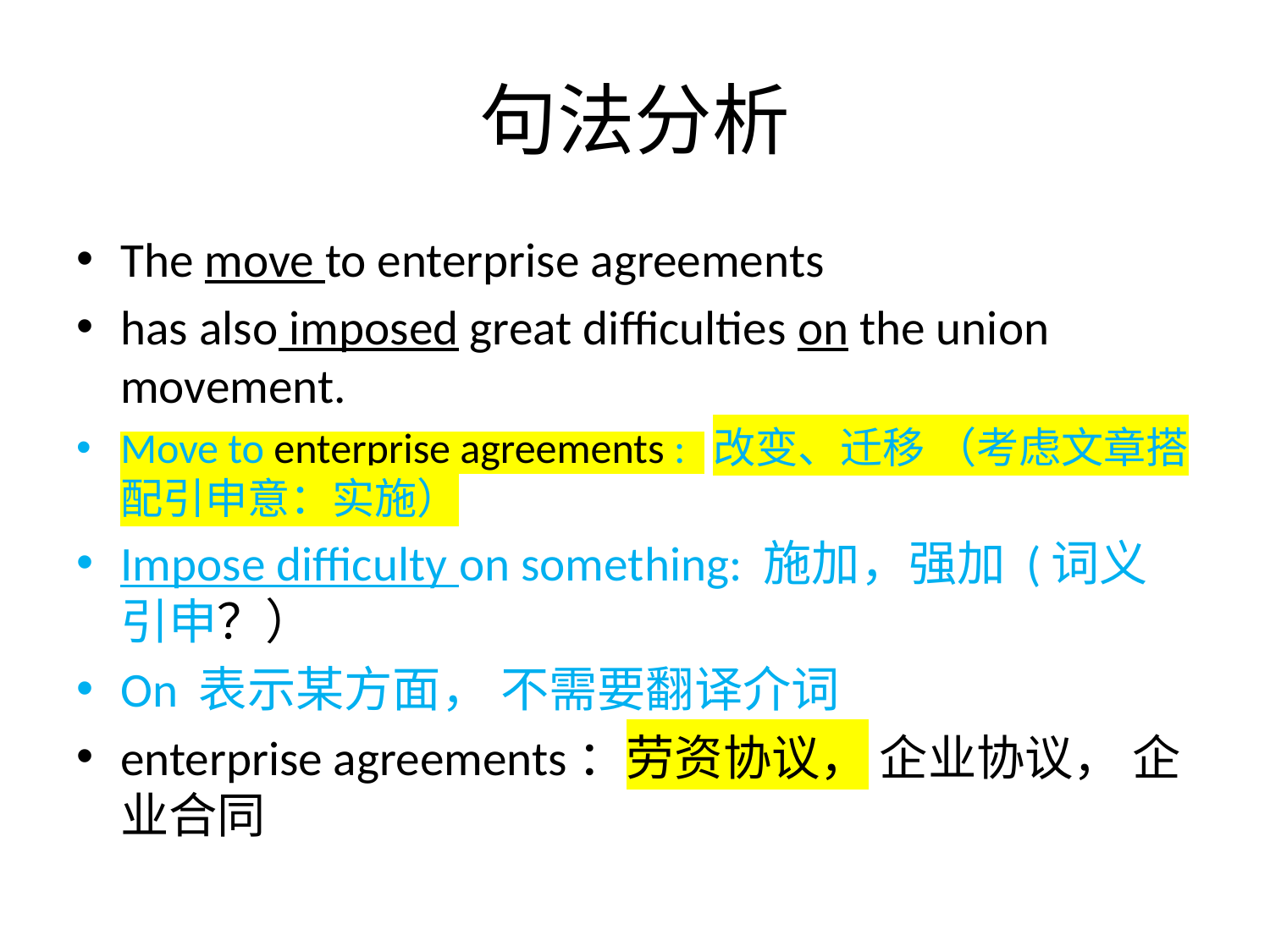

# 句法分析
The move to enterprise agreements
has also imposed great difficulties on the union movement.
Move to enterprise agreements :  改变、迁移 （考虑文章搭配引申意：实施）
Impose difficulty on something: 施加，强加 (词义引申？）
On 表示某方面， 不需要翻译介词
enterprise agreements：劳资协议， 企业协议， 企业合同